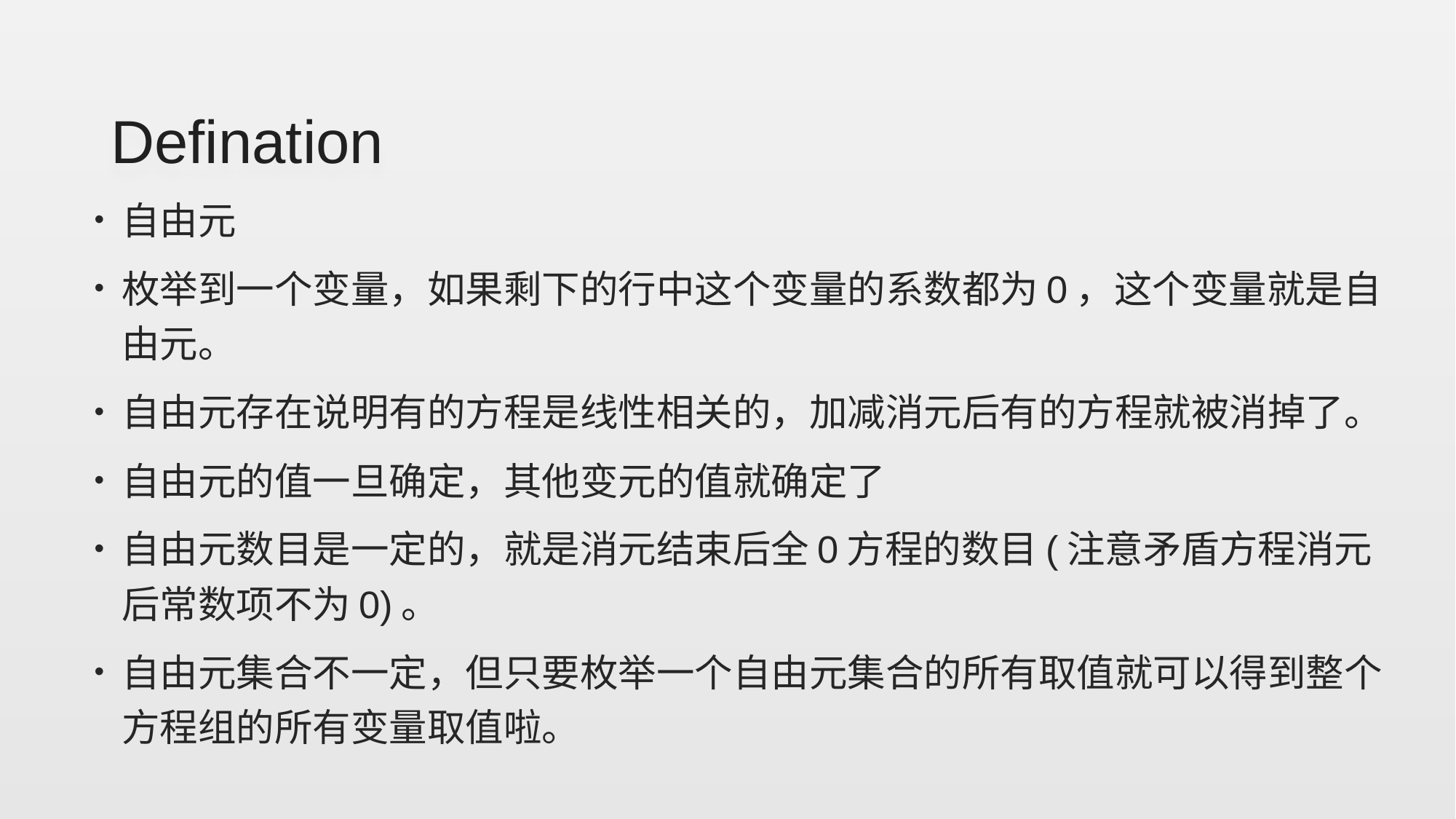

# Defination
自由元
枚举到一个变量，如果剩下的行中这个变量的系数都为0，这个变量就是自由元。
自由元存在说明有的方程是线性相关的，加减消元后有的方程就被消掉了。
自由元的值一旦确定，其他变元的值就确定了
自由元数目是一定的，就是消元结束后全0方程的数目(注意矛盾方程消元后常数项不为0)。
自由元集合不一定，但只要枚举一个自由元集合的所有取值就可以得到整个方程组的所有变量取值啦。